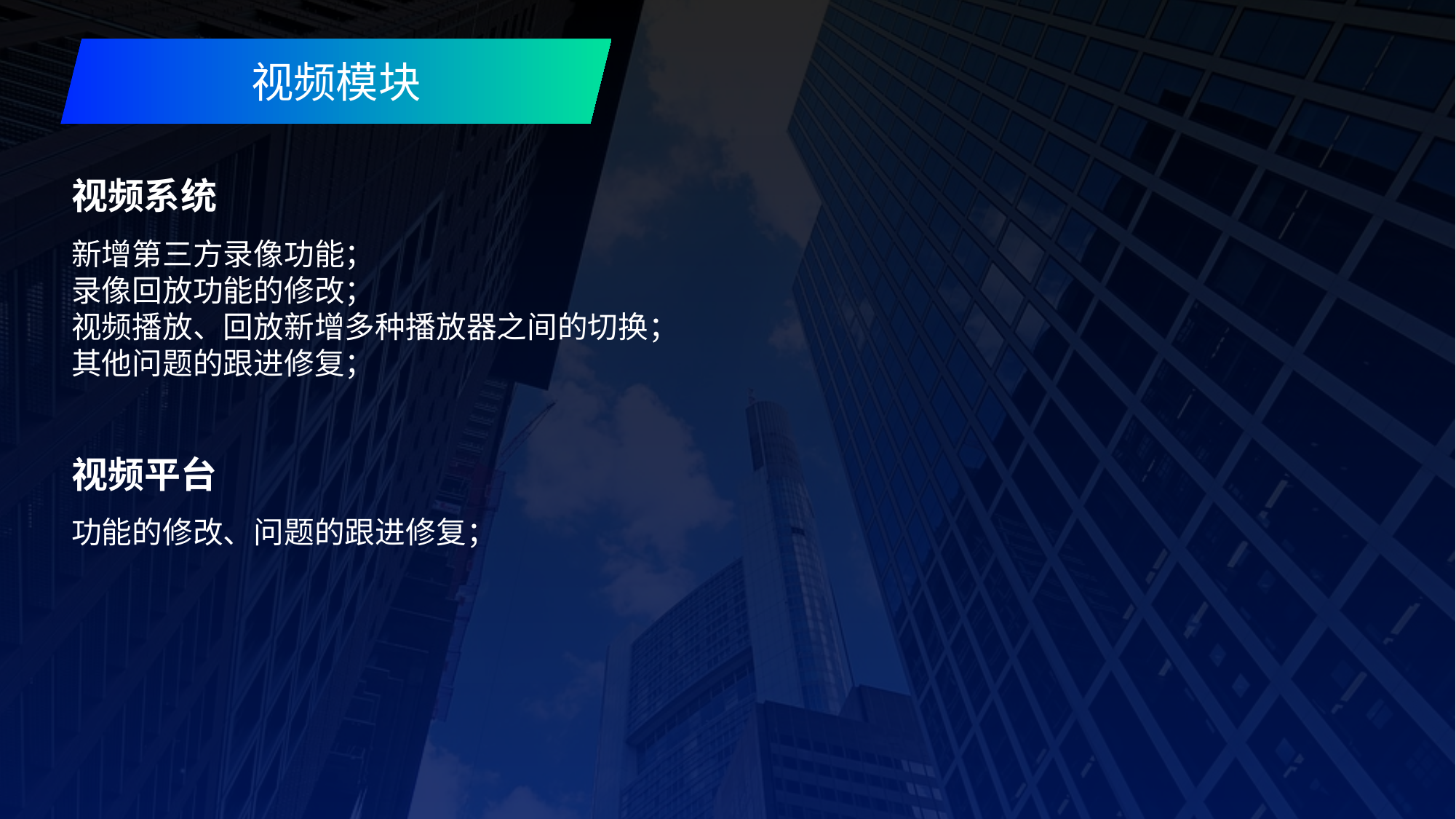

视频模块
视频系统
新增第三方录像功能；
录像回放功能的修改；
视频播放、回放新增多种播放器之间的切换；
其他问题的跟进修复；
视频平台
功能的修改、问题的跟进修复；